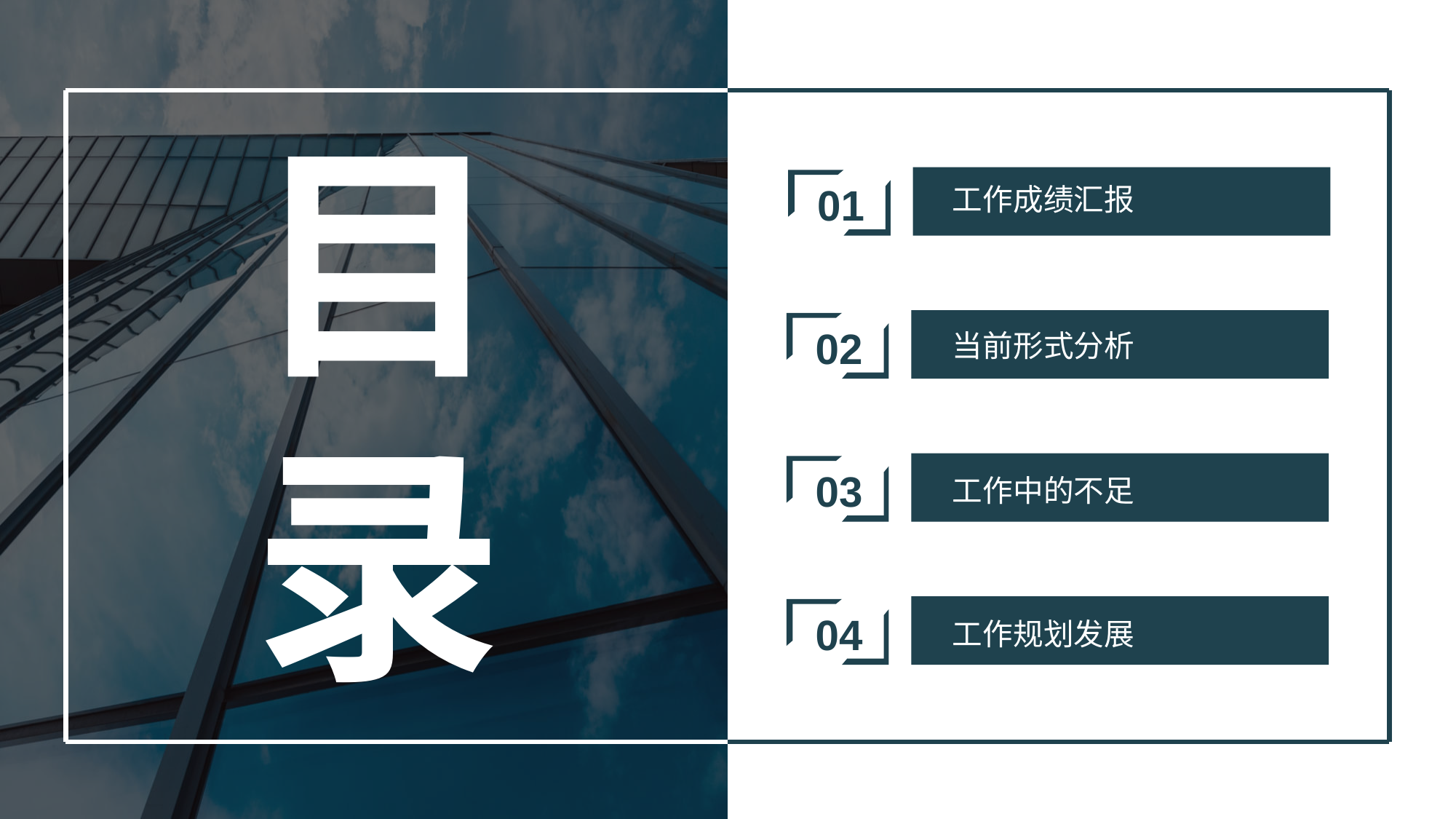

行业PPT模板http://www.1ppt.com/hangye/
目录

01
工作成绩汇报

02
当前形式分析

03
工作中的不足

04
工作规划发展